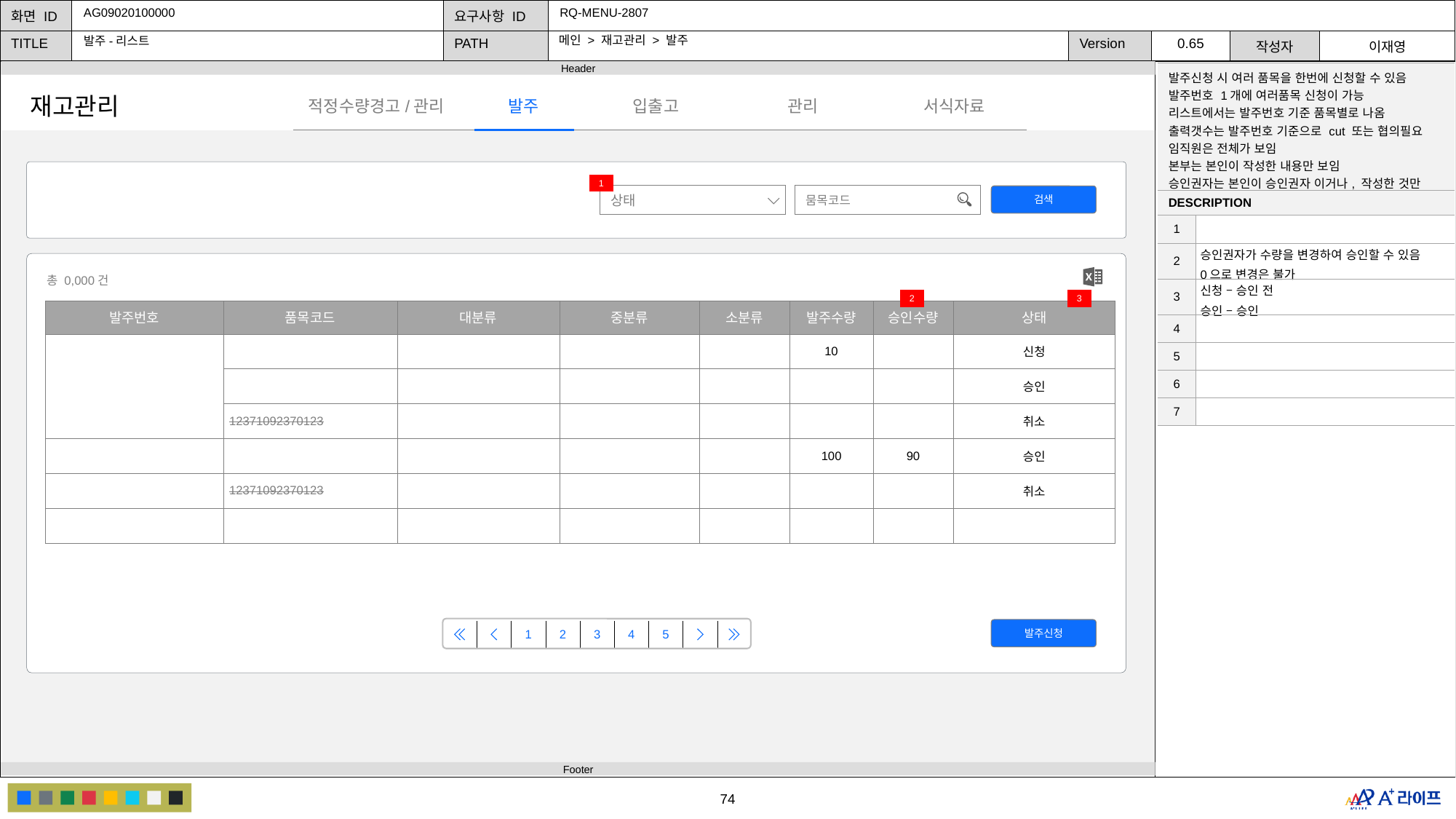

AG09020100000

RQ-MENU-2807

메인 > 재고관리 > 발주
발주-리스트
| 발주신청 시 여러 품목을 한번에 신청할 수 있음 발주번호 1개에 여러품목 신청이 가능 리스트에서는 발주번호 기준 품목별로 나옴 출력갯수는 발주번호 기준으로 cut 또는 협의필요 임직원은 전체가 보임 본부는 본인이 작성한 내용만 보임 승인권자는 본인이 승인권자 이거나, 작성한 것만 보임 |  |
| --- | --- |
| DESCRIPTION |  |
| 1 |  |
| 2 | 승인권자가 수량을 변경하여 승인할 수 있음 0으로 변경은 불가 |
| 3 | 신청 – 승인 전 승인 – 승인 |
| 4 |  |
| 5 |  |
| 6 |  |
| 7 |  |
재고관리
발주
관리
적정수량경고/관리
입출고
서식자료

1
검색
상태
뭄목코드

총 0,000건

2
3
| 발주번호 | 품목코드 | 대분류 | 중분류 | 소분류 | 발주수량 | 승인수량 | 상태 |
| --- | --- | --- | --- | --- | --- | --- | --- |
|  |  |  |  |  | 10 |  | 신청 |
|  |  |  |  |  |  |  | 승인 |
|  | 12371092370123 |  |  |  |  |  | 취소 |
|  |  |  |  |  | 100 | 90 | 승인 |
|  | 12371092370123 |  |  |  |  |  | 취소 |
|  |  |  |  |  |  |  |  |
발주신청

|  |  | 1 | 2 | 3 | 4 | 5 |  |  |
| --- | --- | --- | --- | --- | --- | --- | --- | --- |